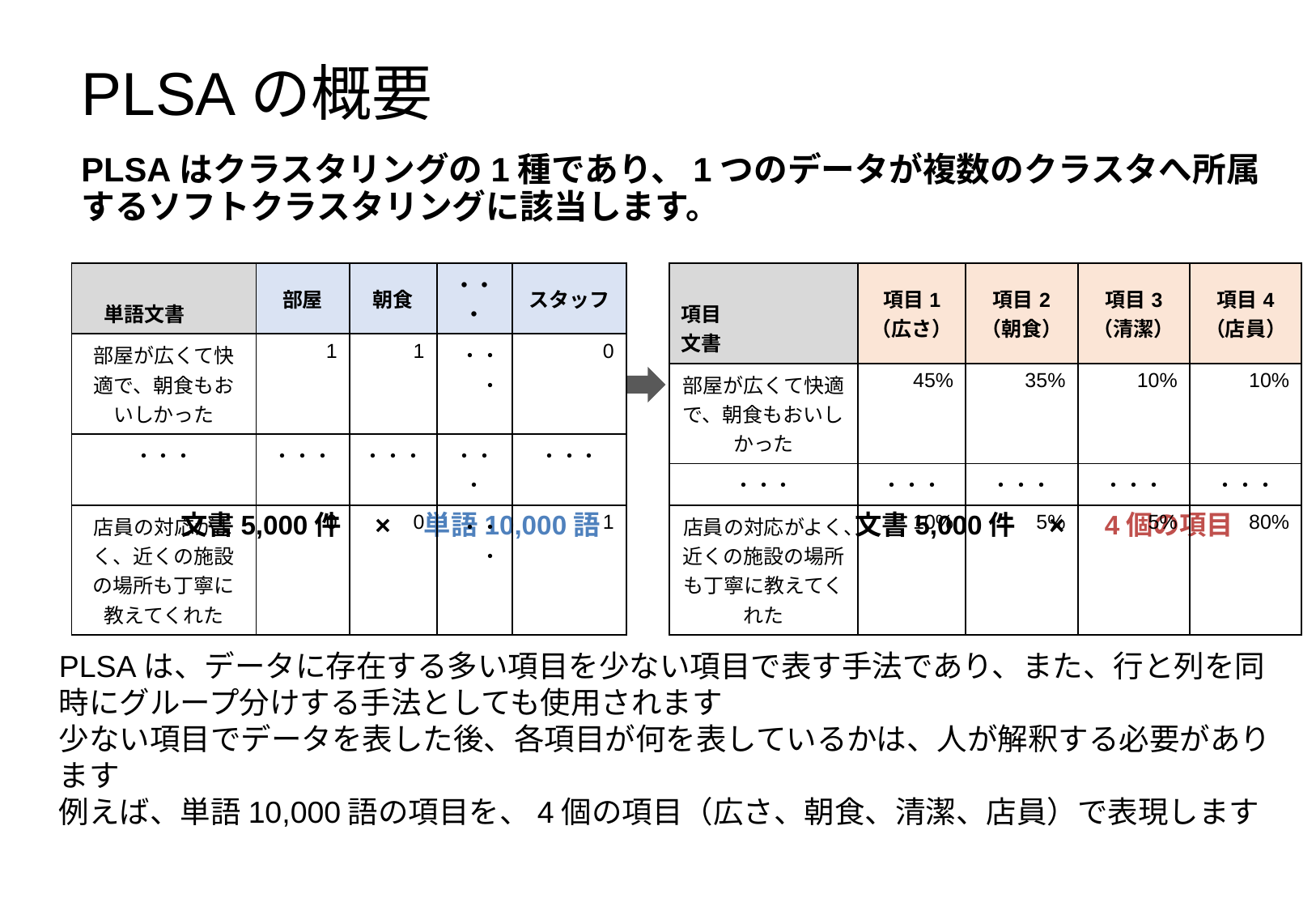

# PLSAの概要
PLSAはクラスタリングの1種であり、1つのデータが複数のクラスタへ所属するソフトクラスタリングに該当します。
| 単語文書 | 部屋 | 朝食 | ・・・ | スタッフ |
| --- | --- | --- | --- | --- |
| 部屋が広くて快適で、朝食もおいしかった | 1 | 1 | ・・・ | 0 |
| ・・・ | ・・・ | ・・・ | ・・・ | ・・・ |
| 店員の対応がよく、近くの施設の場所も丁寧に教えてくれた | 0 | 0 | ・・・ | 1 |
| 項目 文書 | 項目1 （広さ） | 項目2 （朝食） | 項目3 （清潔） | 項目4 （店員） |
| --- | --- | --- | --- | --- |
| 部屋が広くて快適で、朝食もおいしかった | 45% | 35% | 10% | 10% |
| ・・・ | ・・・ | ・・・ | ・・・ | ・・・ |
| 店員の対応がよく、近くの施設の場所も丁寧に教えてくれた | 10% | 5% | 5% | 80% |

文書5,000件　×　単語10,000語
文書5,000件　×　4個の項目
PLSAは、データに存在する多い項目を少ない項目で表す手法であり、また、行と列を同時にグループ分けする手法としても使用されます
少ない項目でデータを表した後、各項目が何を表しているかは、人が解釈する必要があります
例えば、単語10,000語の項目を、4個の項目（広さ、朝食、清潔、店員）で表現します